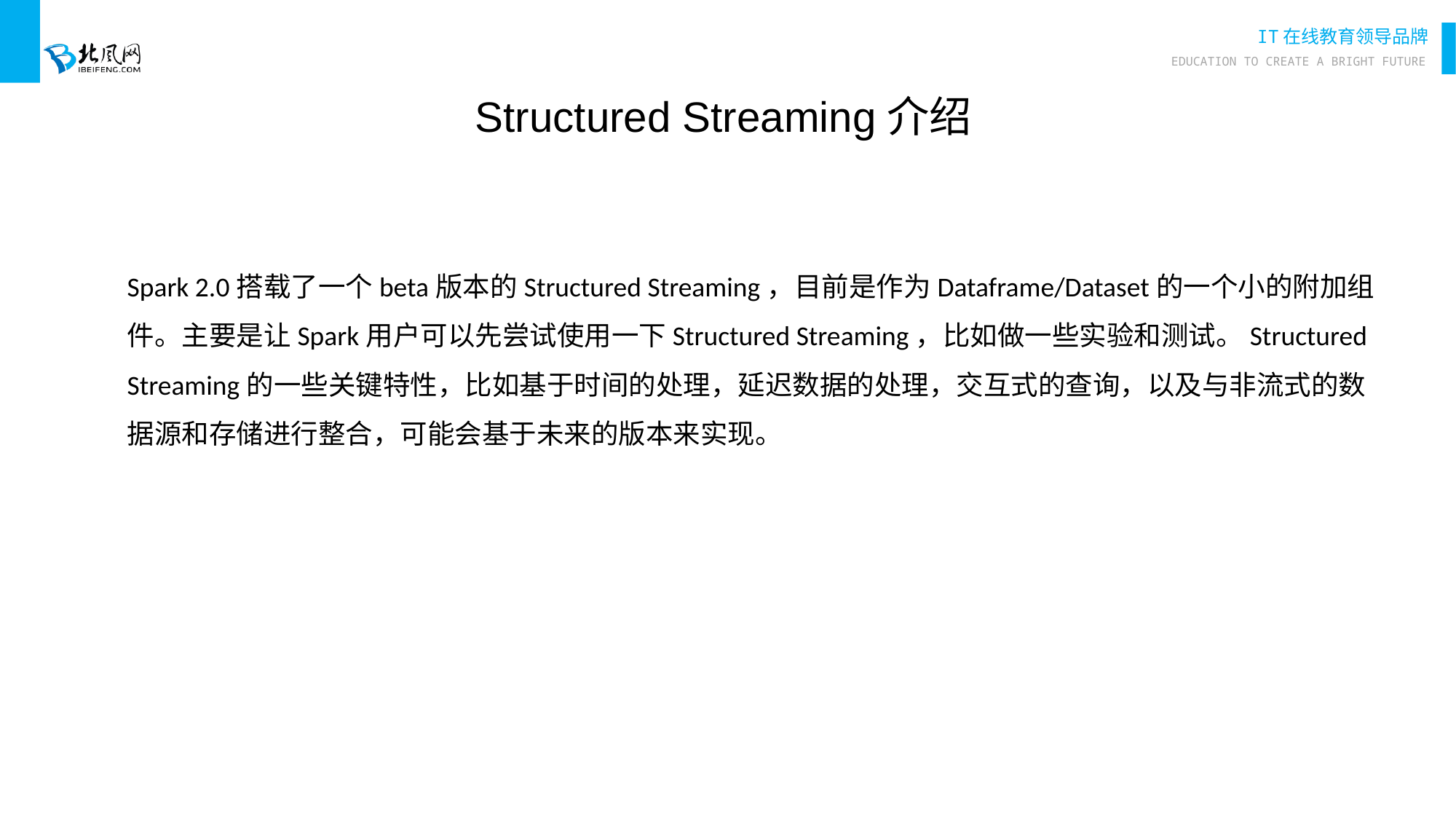

Structured Streaming介绍
Spark 2.0搭载了一个beta版本的Structured Streaming，目前是作为Dataframe/Dataset的一个小的附加组件。主要是让Spark用户可以先尝试使用一下Structured Streaming，比如做一些实验和测试。Structured Streaming的一些关键特性，比如基于时间的处理，延迟数据的处理，交互式的查询，以及与非流式的数据源和存储进行整合，可能会基于未来的版本来实现。